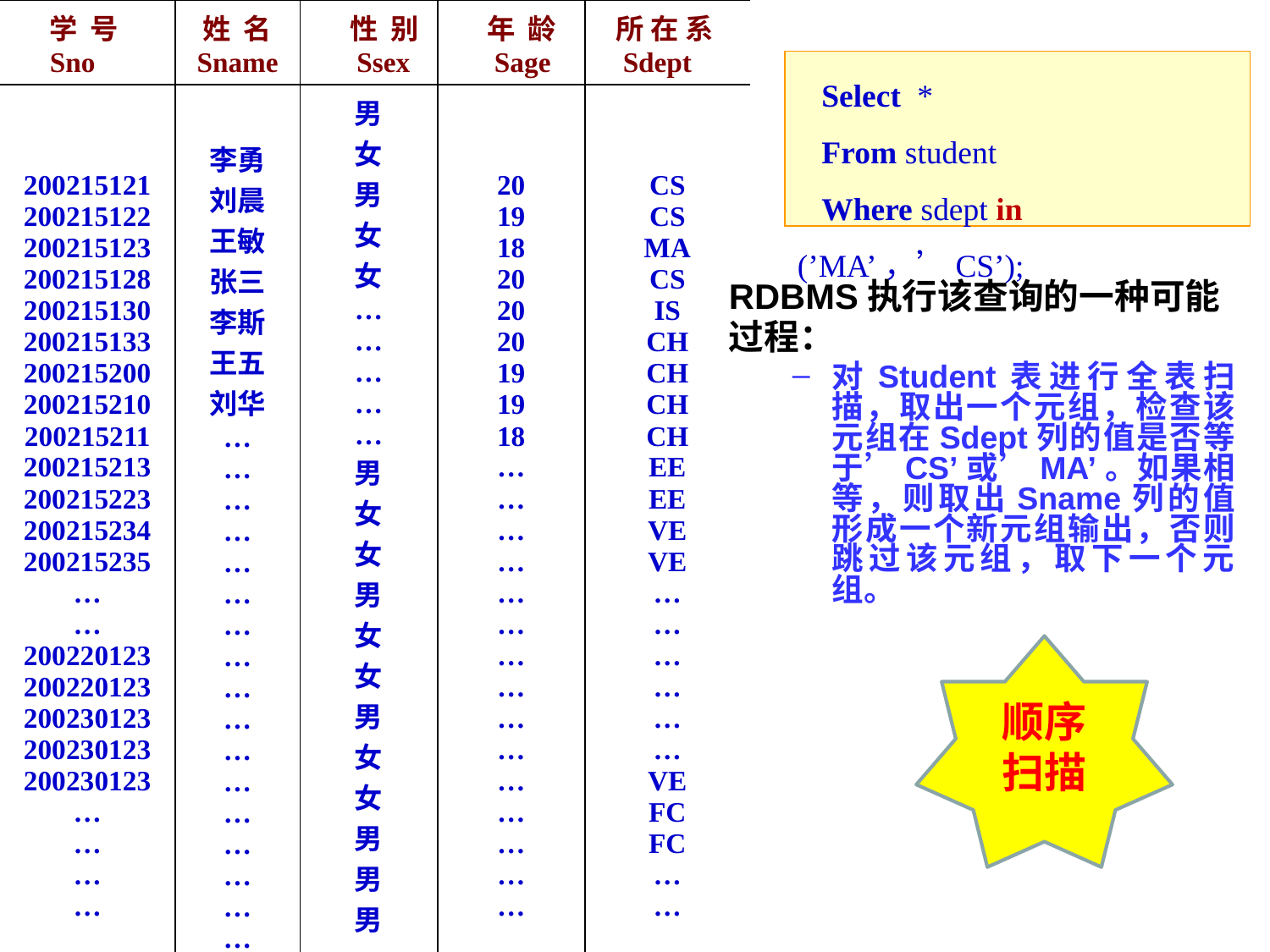

| 学 号 Sno | 姓 名 Sname | 性 别 Ssex | 年 龄 Sage | 所 在 系 Sdept |
| --- | --- | --- | --- | --- |
| 200215121 200215122 200215123 200215128 200215130 200215133 200215200 200215210 200215211 200215213 200215223 200215234 200215235 … … 200220123 200220123 200230123 200230123 200230123 … … … … | 李勇 刘晨 王敏 张三 李斯 王五 刘华 … … … … … … … … … … … … … … … … … | 男 女 男 女 女 … … … … … 男 女 女 男 女 女 男 女 女 男 男 男 … … | 20 19 18 20 20 20 19 19 18 … … … … … … … … … … … … … … … | CS CS MA CS IS CH CH CH CH EE EE VE VE … … … … … … VE FC FC … … |
   Select  *
   From student
   Where sdept in (’MA’，’CS’);
RDBMS执行该查询的一种可能
过程：
对Student表进行全表扫描，取出一个元组，检查该元组在Sdept列的值是否等于’CS’或’MA’。如果相等，则取出Sname列的值形成一个新元组输出，否则跳过该元组，取下一个元组。
顺序
扫描